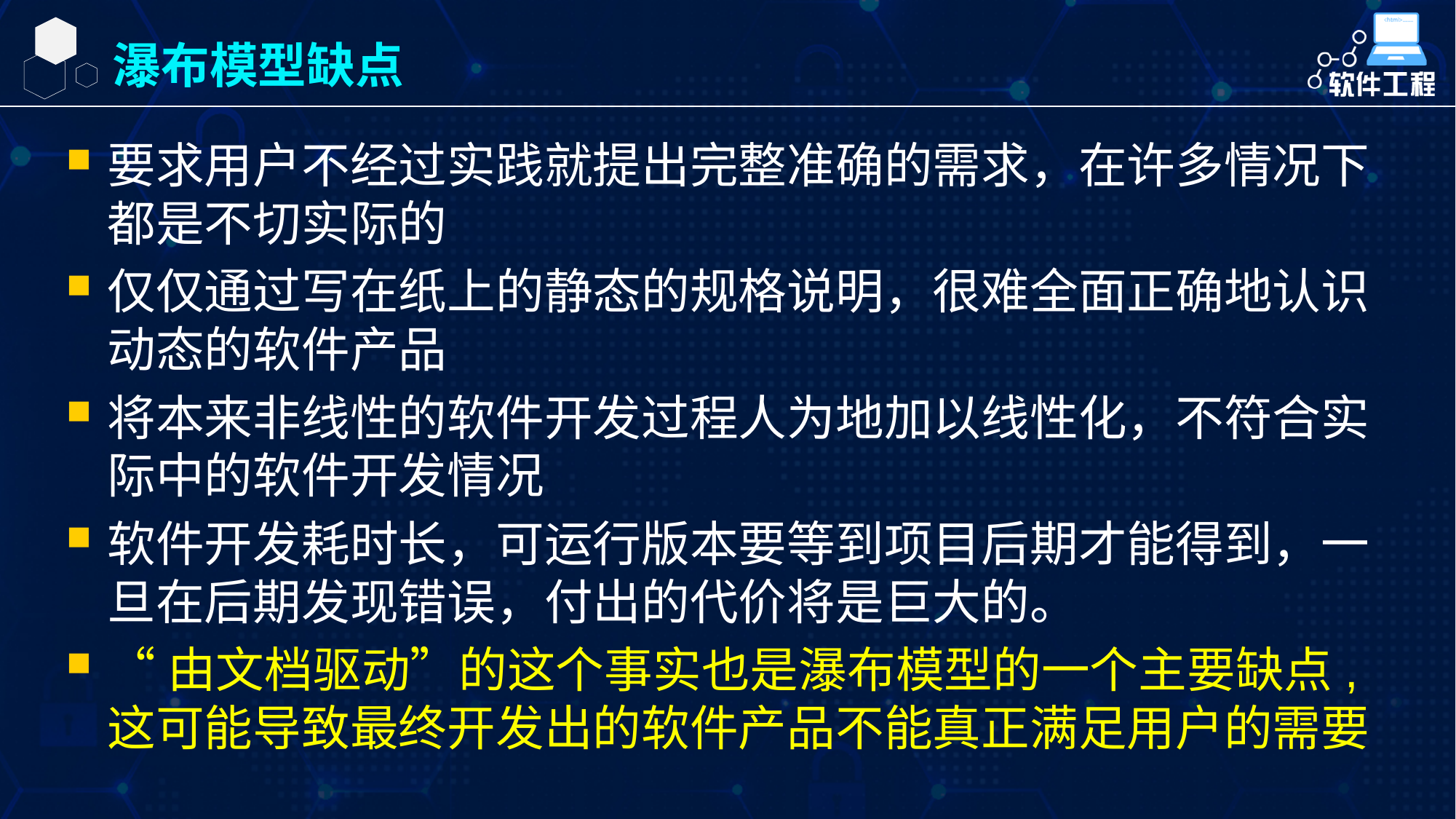

瀑布模型缺点

要求用户不经过实践就提出完整准确的需求，在许多情况下都是不切实际的
仅仅通过写在纸上的静态的规格说明，很难全面正确地认识动态的软件产品
将本来非线性的软件开发过程人为地加以线性化，不符合实际中的软件开发情况
软件开发耗时长，可运行版本要等到项目后期才能得到，一旦在后期发现错误，付出的代价将是巨大的。
“由文档驱动”的这个事实也是瀑布模型的一个主要缺点,这可能导致最终开发出的软件产品不能真正满足用户的需要